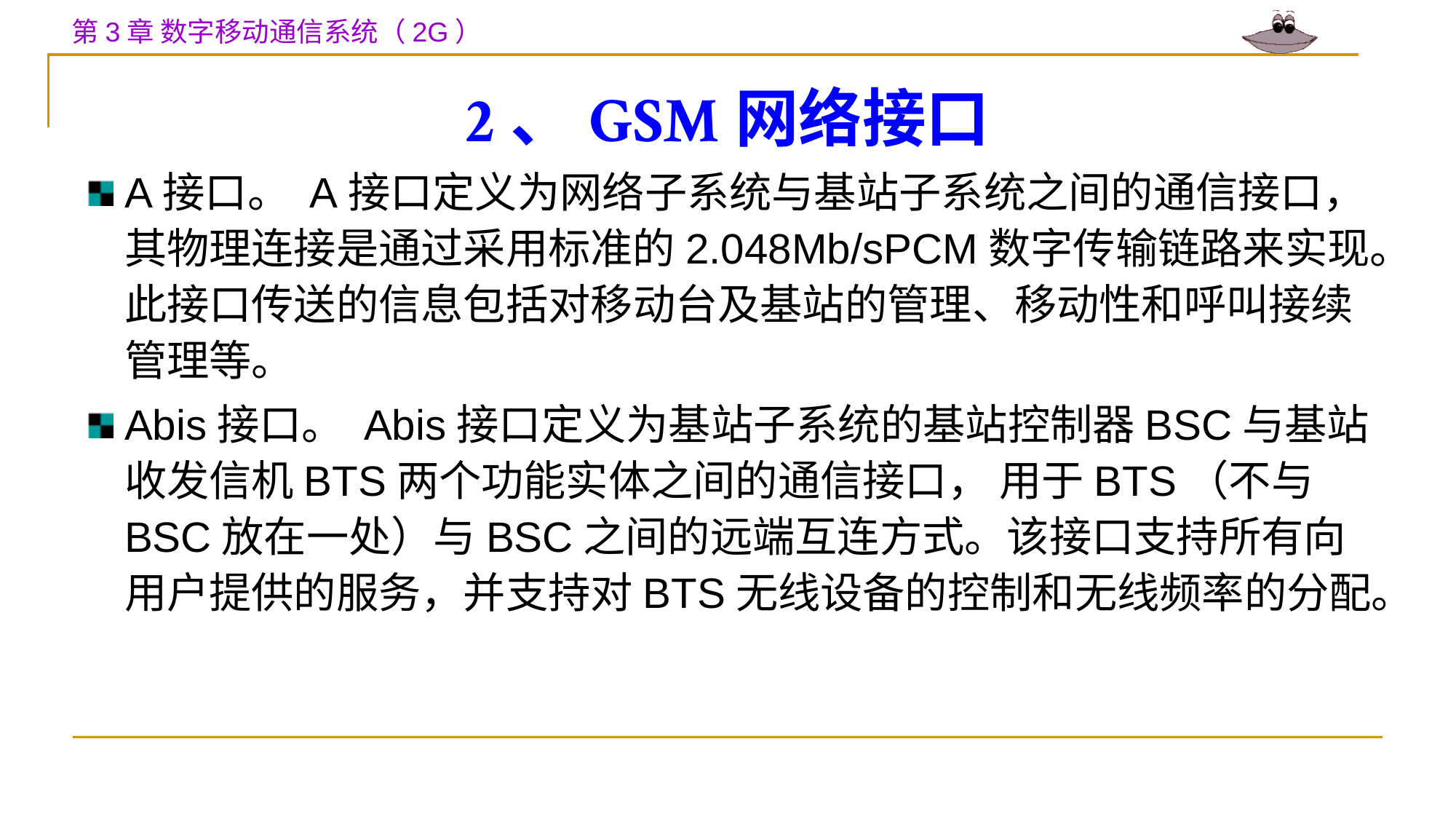

# 2、GSM网络接口
A接口。 A接口定义为网络子系统与基站子系统之间的通信接口，其物理连接是通过采用标准的2.048Mb/sPCM数字传输链路来实现。此接口传送的信息包括对移动台及基站的管理、移动性和呼叫接续管理等。
Abis接口。 Abis接口定义为基站子系统的基站控制器BSC与基站收发信机BTS两个功能实体之间的通信接口， 用于BTS（不与BSC放在一处）与BSC之间的远端互连方式。该接口支持所有向用户提供的服务，并支持对BTS无线设备的控制和无线频率的分配。